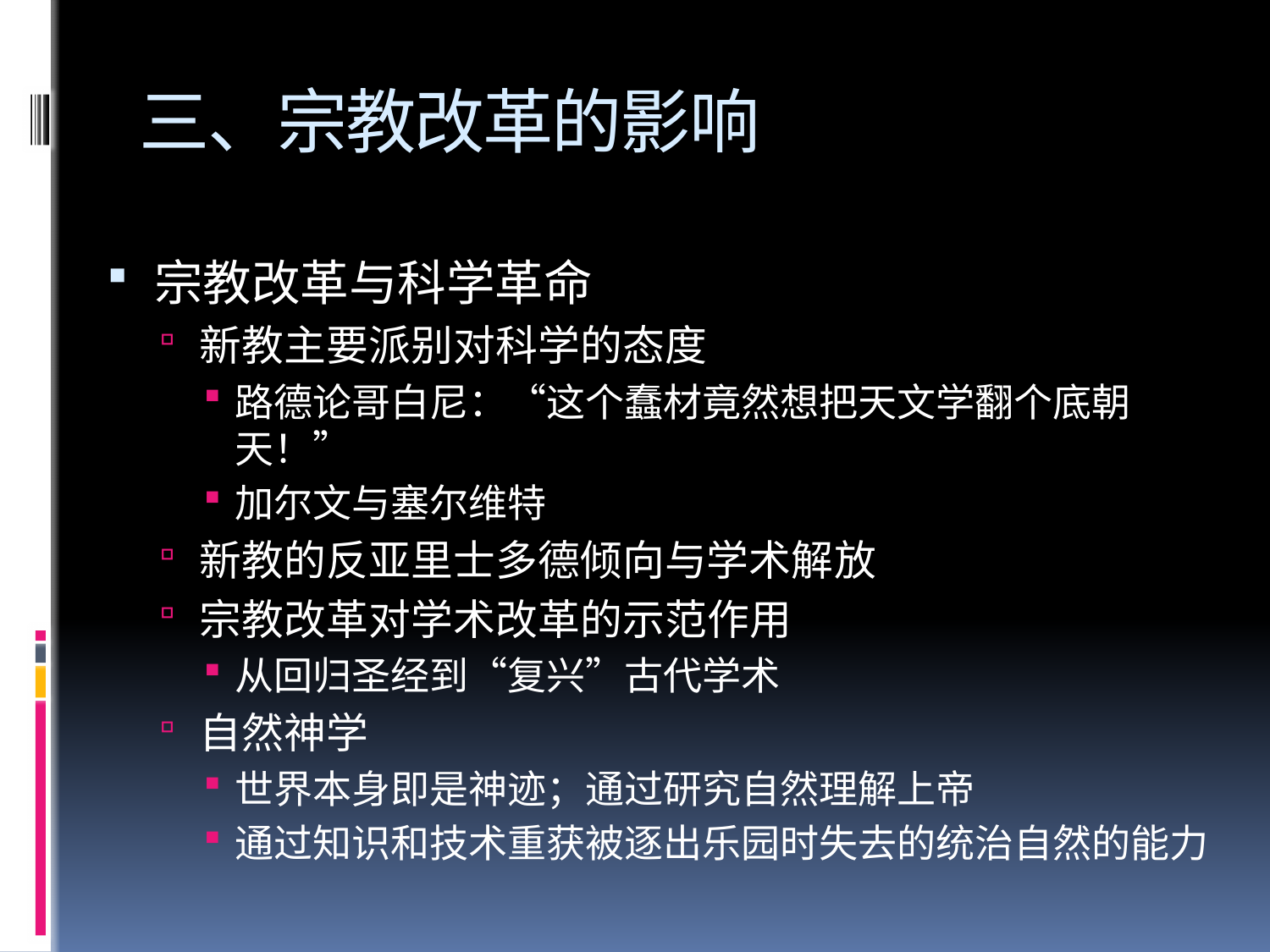

# 三、宗教改革的影响
宗教改革与科学革命
新教主要派别对科学的态度
路德论哥白尼：“这个蠢材竟然想把天文学翻个底朝天！”
加尔文与塞尔维特
新教的反亚里士多德倾向与学术解放
宗教改革对学术改革的示范作用
从回归圣经到“复兴”古代学术
自然神学
世界本身即是神迹；通过研究自然理解上帝
通过知识和技术重获被逐出乐园时失去的统治自然的能力